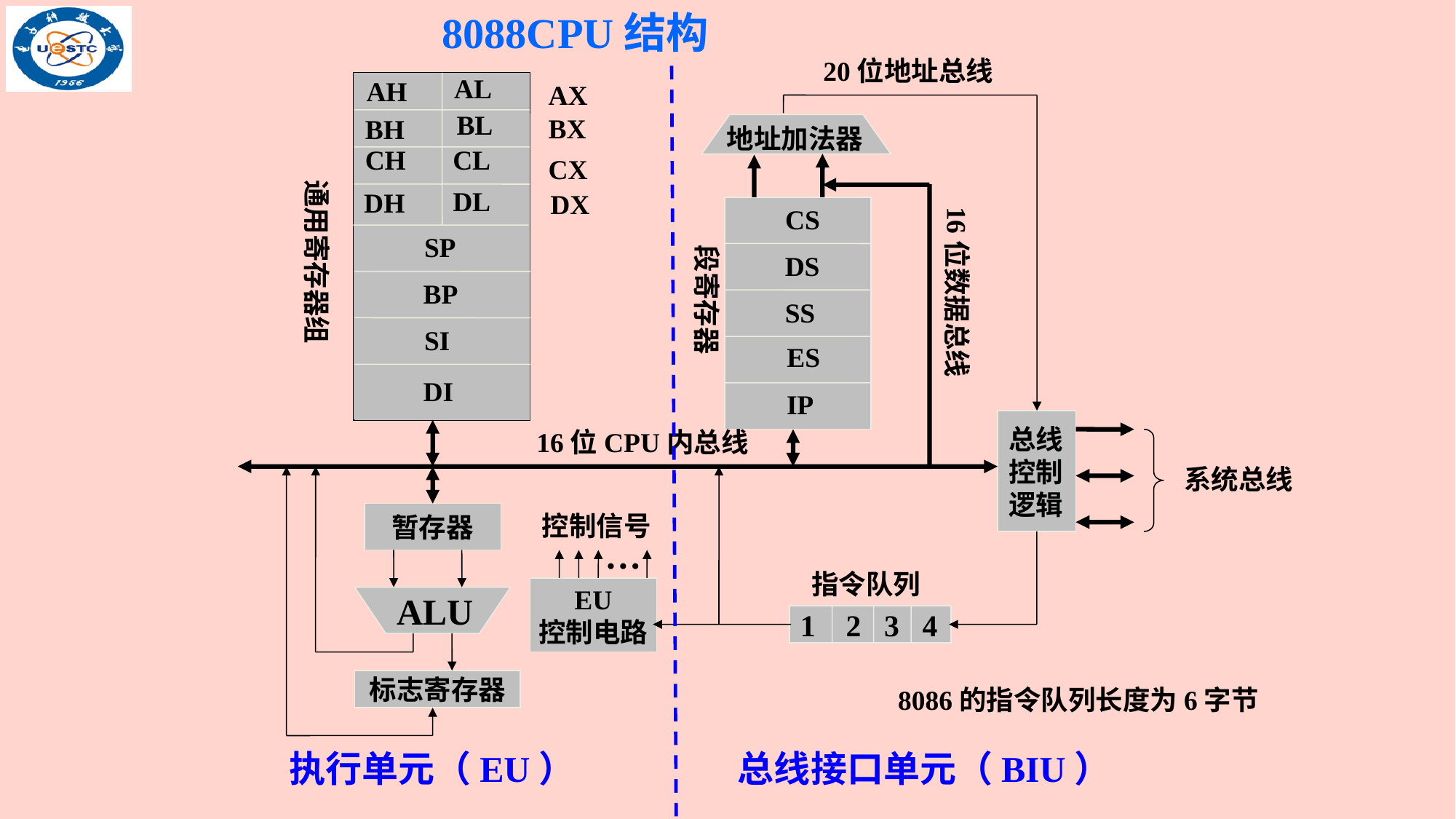

8088CPU结构
20位地址总线
AL

AH

AX

BL
BX
BH

地址加法器
CH
CL

CX

通用寄存器组
DL
DH
DX

16位数据总线

CS

SP
段寄存器

DS

BP

SS

SI
ES

DI
IP

总线
控制
逻辑

16位CPU内总线

系统总线

暂存器
控制信号

…

指令队列
EU
控制电路
ALU
1    2   3   4

标志寄存器
8086的指令队列长度为6字节

总线接口单元（BIU）
执行单元（EU）